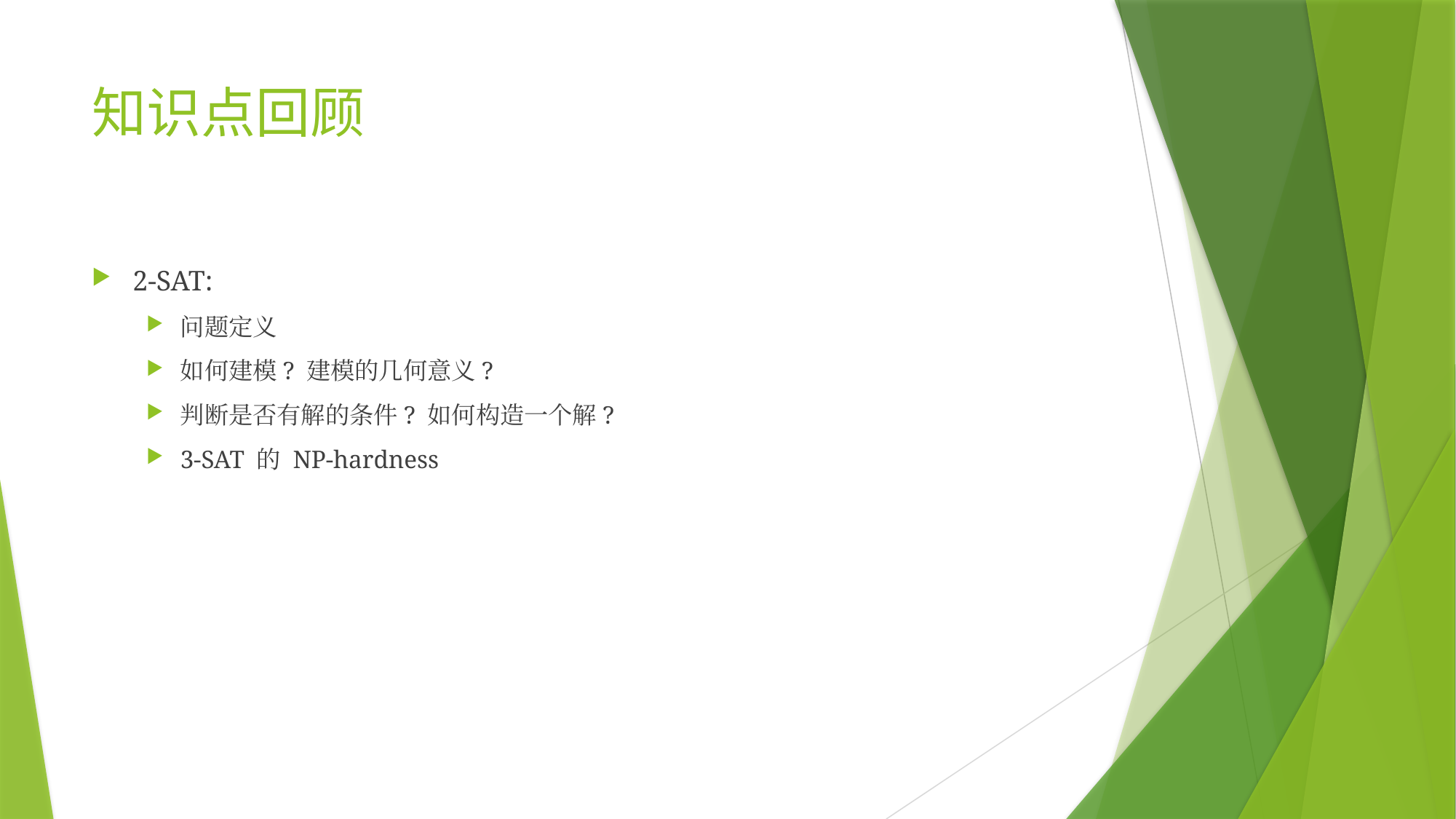

# 知识点回顾
2-SAT:
问题定义
如何建模? 建模的几何意义?
判断是否有解的条件? 如何构造一个解?
3-SAT 的 NP-hardness